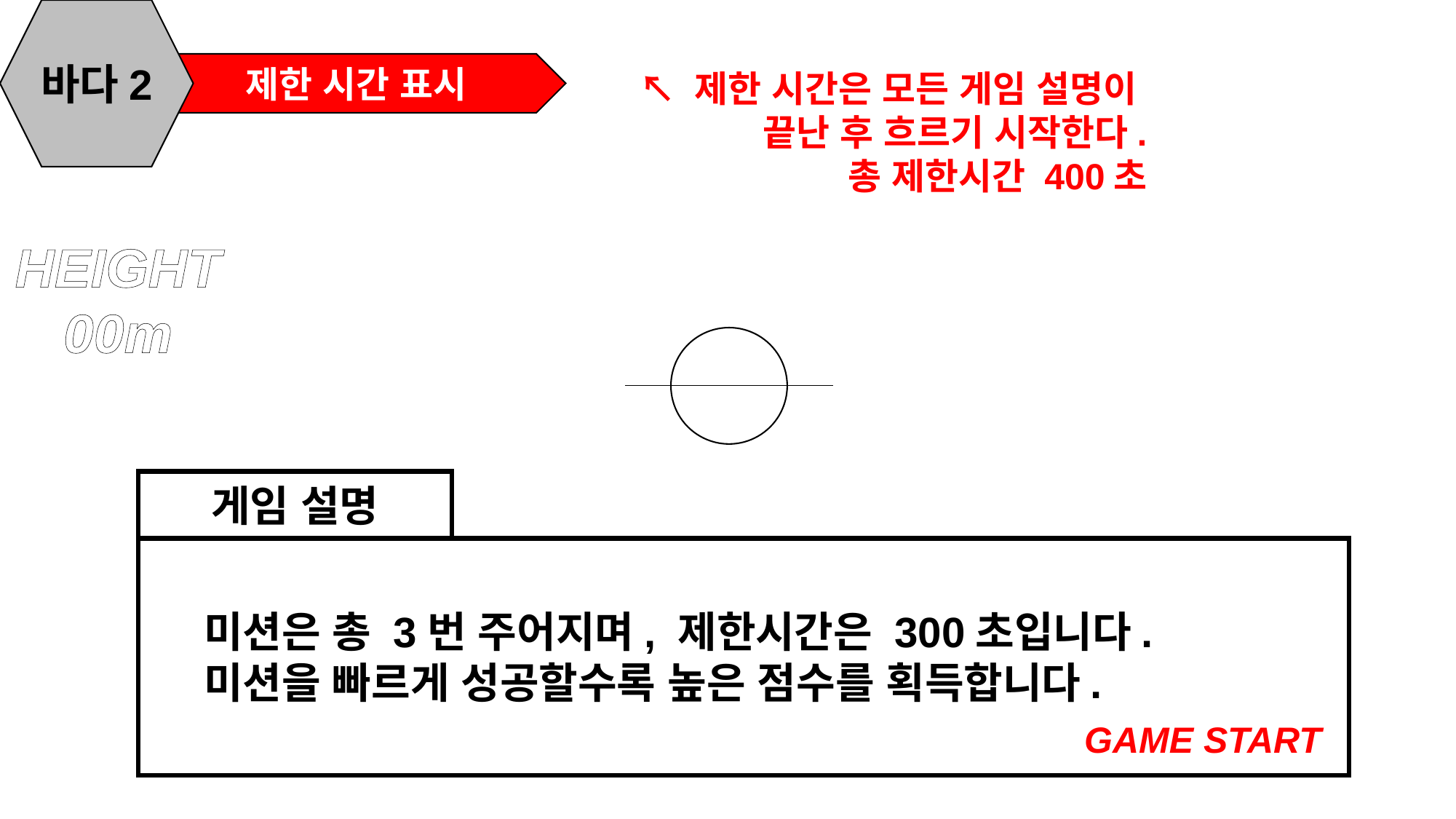

바다2
제한 시간 표시
↖ 제한 시간은 모든 게임 설명이
끝난 후 흐르기 시작한다.
총 제한시간 400초
HEIGHT
00m

게임 설명

미션은 총 3번 주어지며, 제한시간은 300초입니다.
미션을 빠르게 성공할수록 높은 점수를 획득합니다.
GAME START